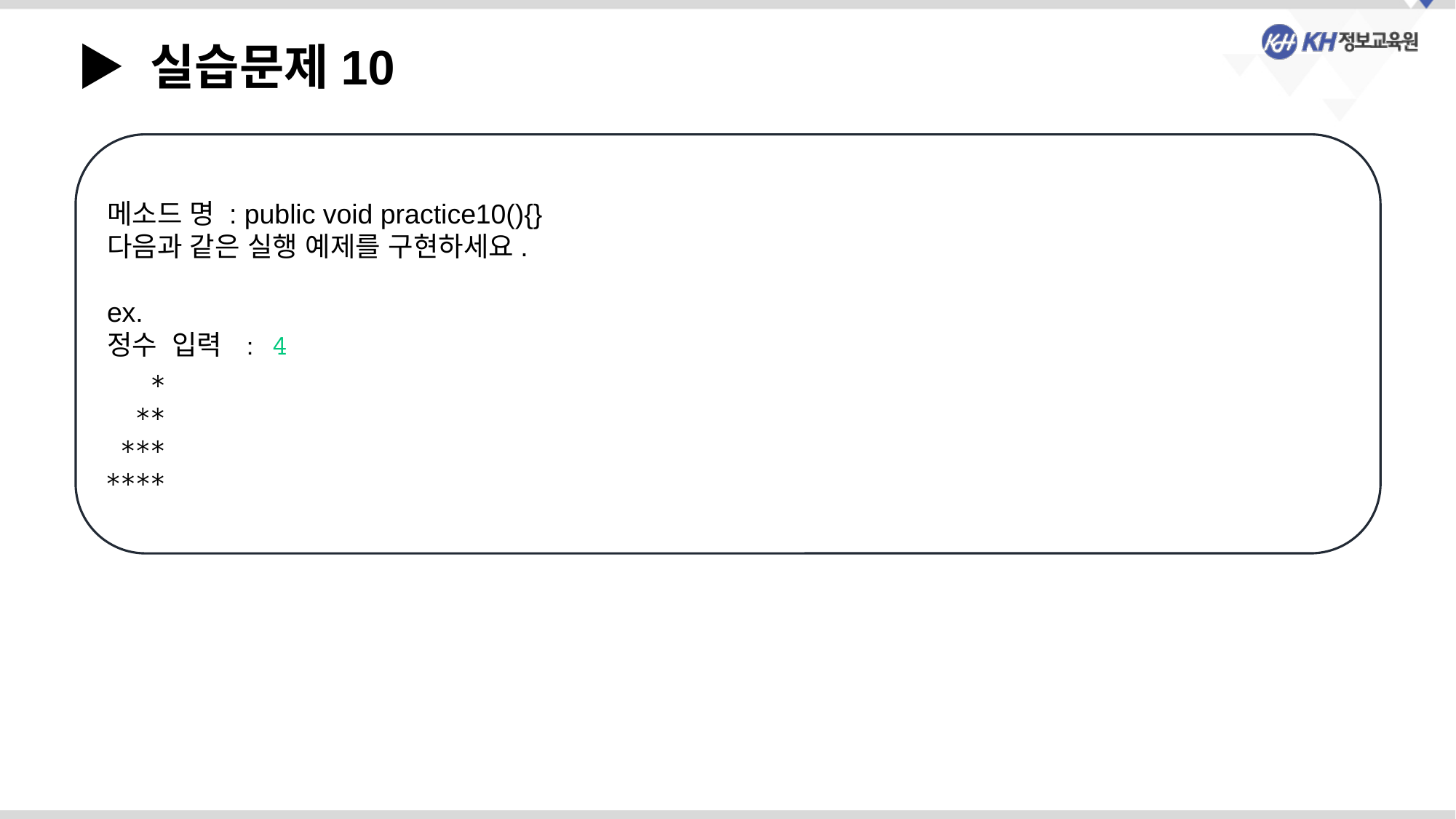

▶ 실습문제10
메소드 명 : public void practice10(){}
다음과 같은 실행 예제를 구현하세요.

ex.
정수 입력 : 4
   *
  **
 ***
****